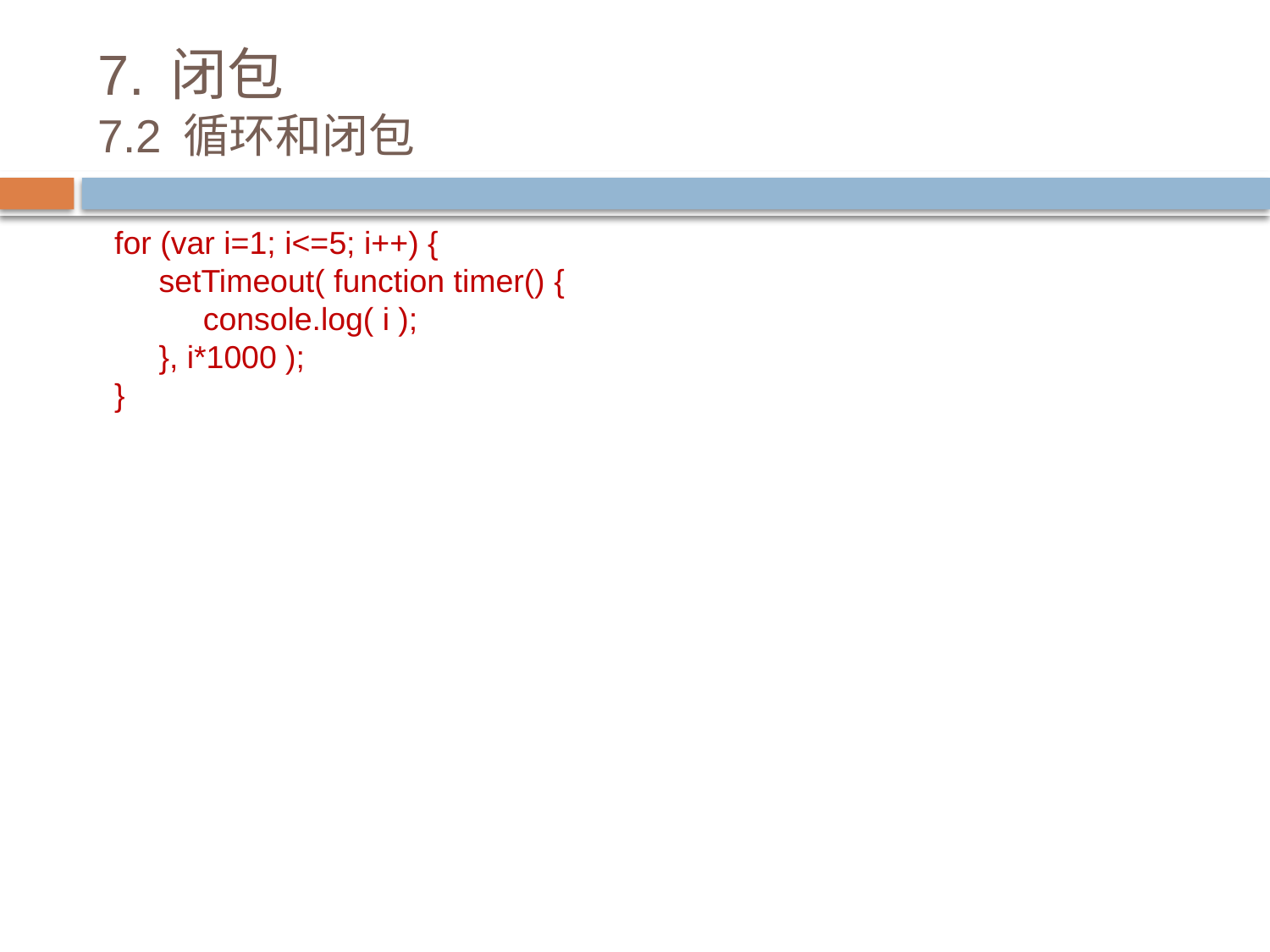

# 7. 闭包 7.2 循环和闭包
for (var i=1; i<=5; i++) {
     setTimeout( function timer() {
          console.log( i );
     }, i*1000 );
}